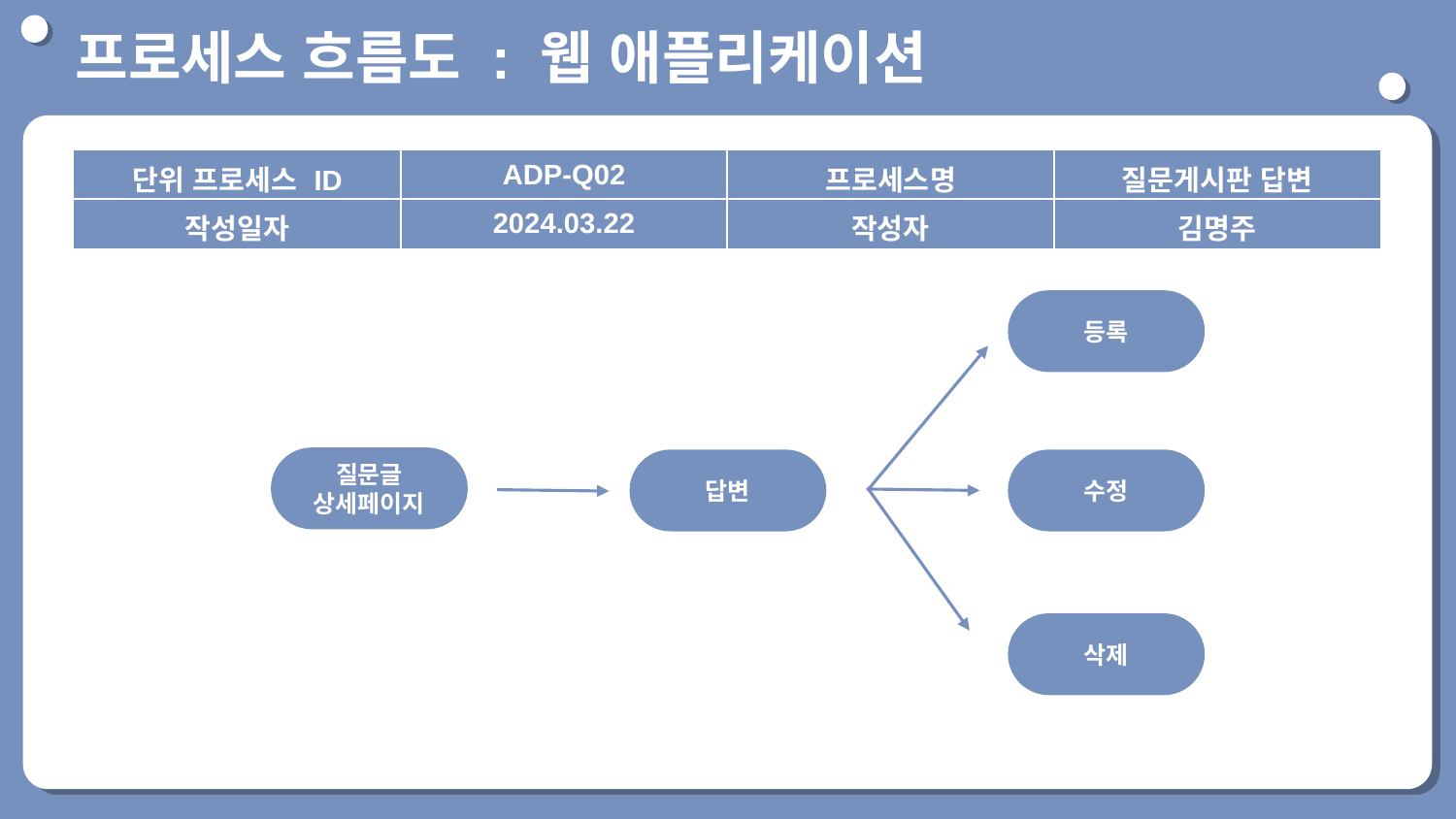

프로세스 흐름도 : 웹 애플리케이션

단위 프로세스 ID
| 단위 프로세스 ID | ADP-Q02 | 프로세스명 | 질문게시판 답변 |
| --- | --- | --- | --- |
| 작성일자 | 2024.03.22 | 작성자 | 김명주 |
등록
질문글
상세페이지
답변
수정
삭제